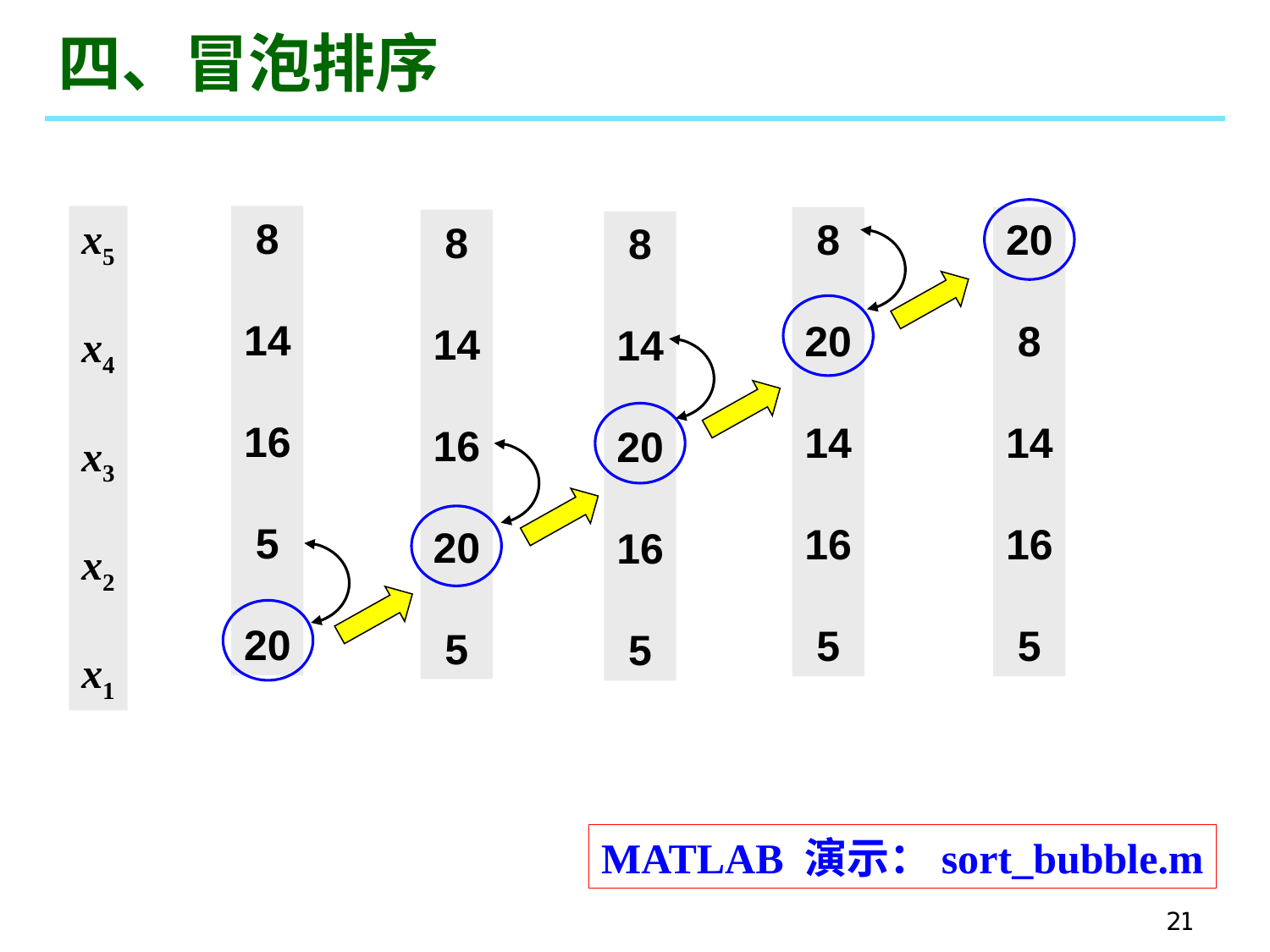

# 四、冒泡排序

x5

x4

x3

x2

x1
8

14

16

5

20
8

20

14

16

5
20

8

14

16

5
8

14

16

20

5
8

14

20

16

5

MATLAB 演示：sort_bubble.m
21